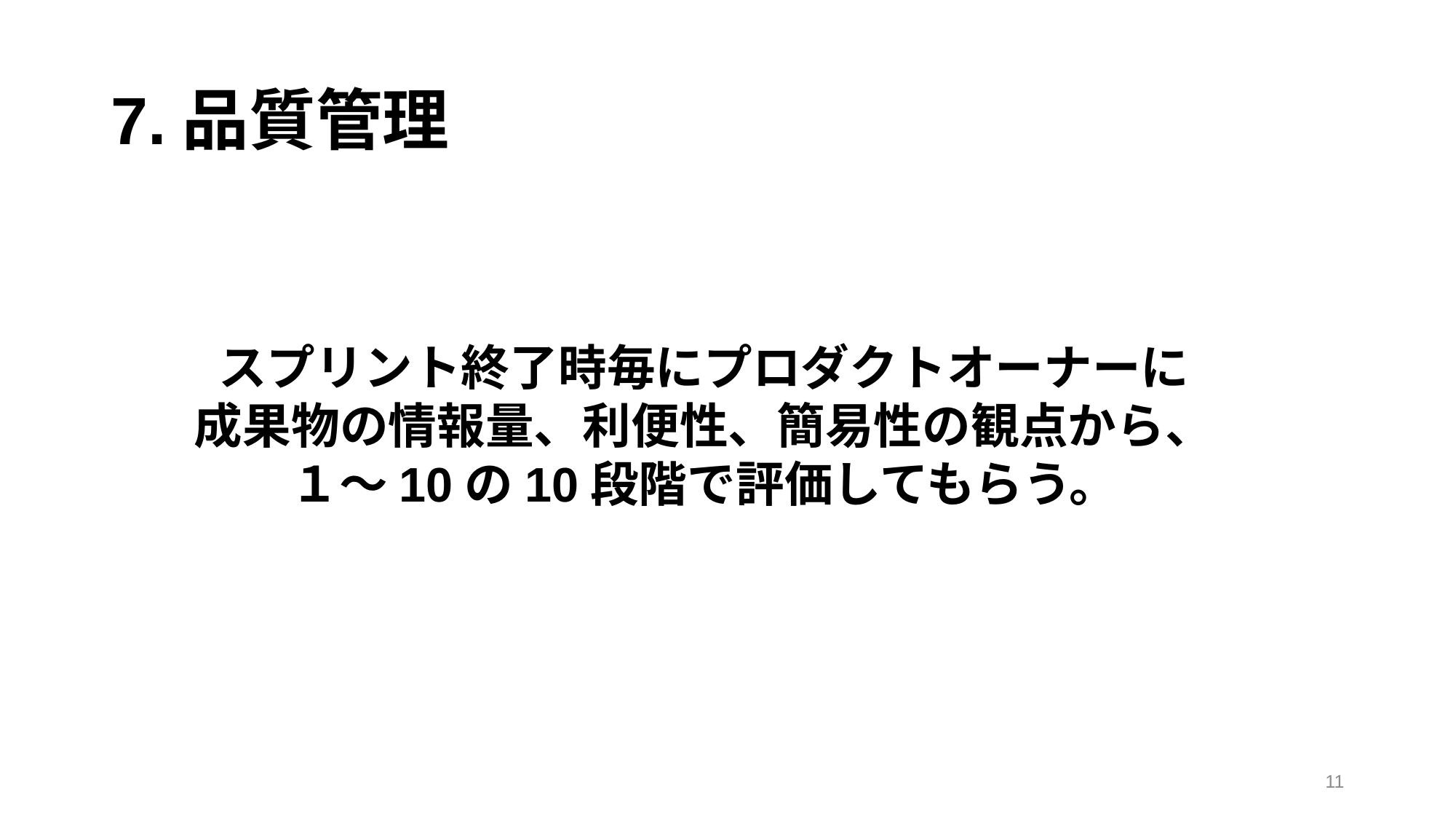

# 7.品質管理
スプリント終了時毎にプロダクトオーナーに
成果物の情報量、利便性、簡易性の観点から、
１～10の10段階で評価してもらう。
11